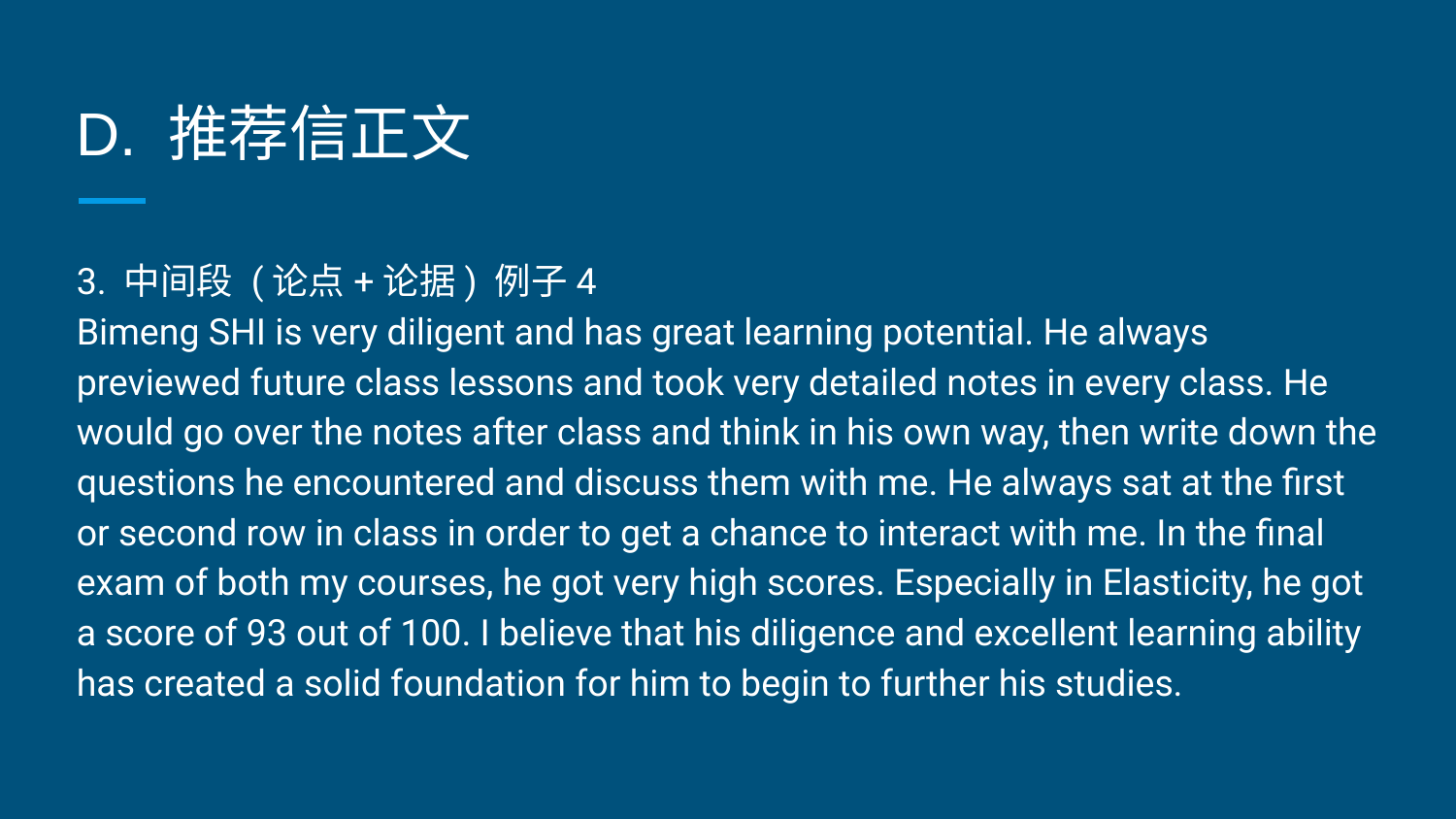

# D. 推荐信正文
3. 中间段 (论点+论据) 例子4
Bimeng SHI is very diligent and has great learning potential. He always previewed future class lessons and took very detailed notes in every class. He would go over the notes after class and think in his own way, then write down the questions he encountered and discuss them with me. He always sat at the first or second row in class in order to get a chance to interact with me. In the final exam of both my courses, he got very high scores. Especially in Elasticity, he got a score of 93 out of 100. I believe that his diligence and excellent learning ability has created a solid foundation for him to begin to further his studies.